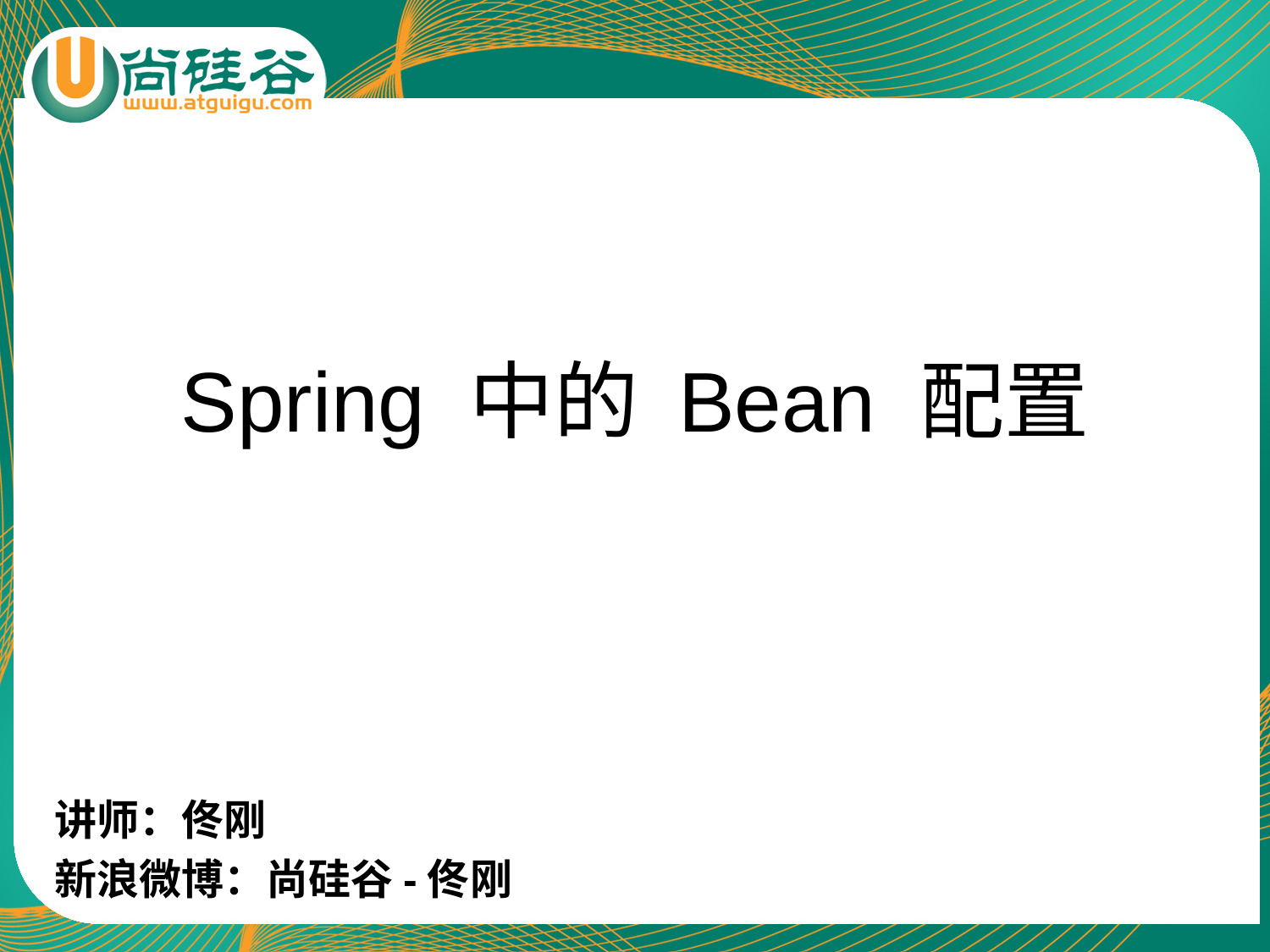

# Spring 中的 Bean 配置
讲师：佟刚
新浪微博：尚硅谷-佟刚